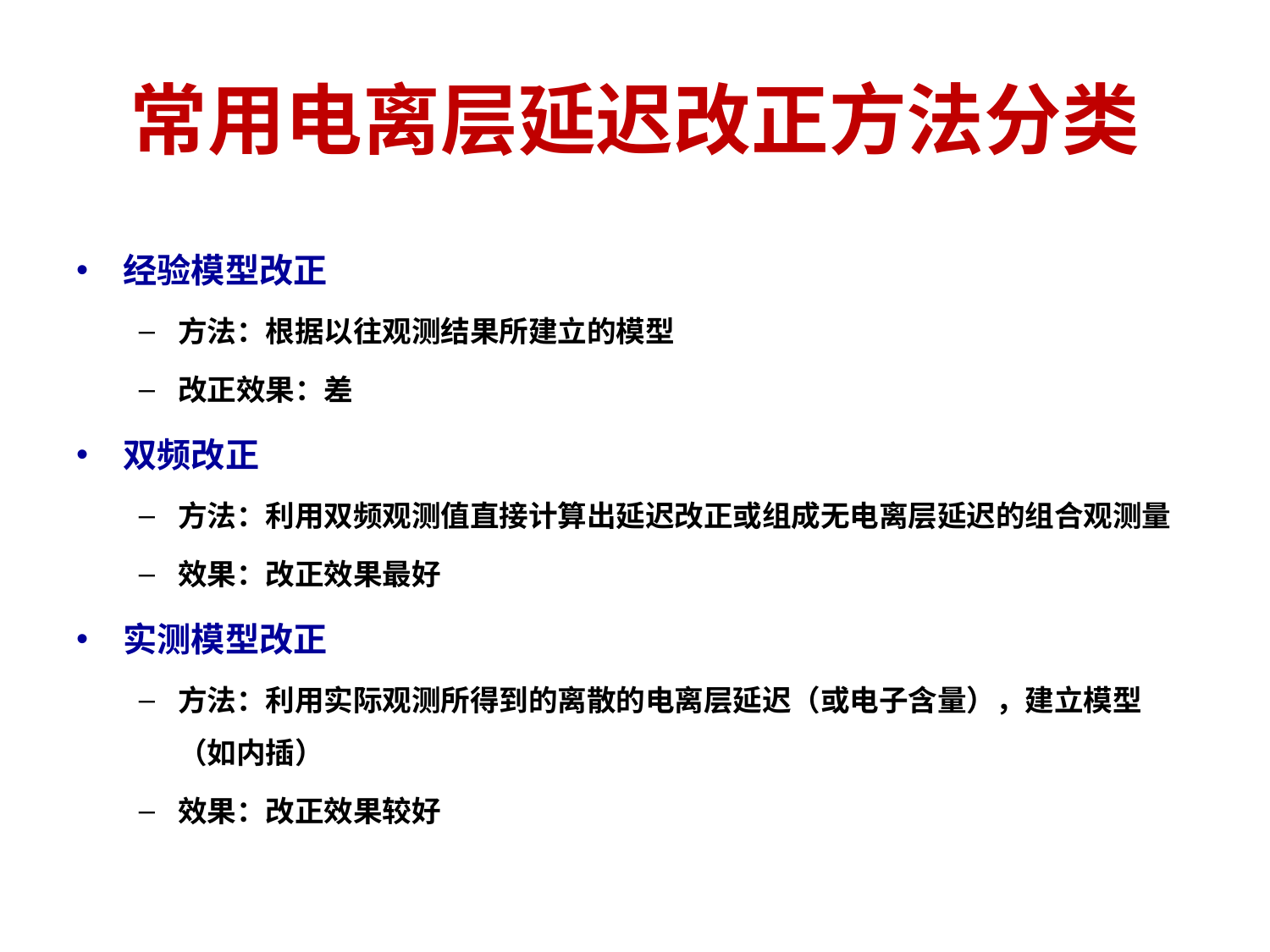

# 常用电离层延迟改正方法分类
经验模型改正
方法：根据以往观测结果所建立的模型
改正效果：差
双频改正
方法：利用双频观测值直接计算出延迟改正或组成无电离层延迟的组合观测量
效果：改正效果最好
实测模型改正
方法：利用实际观测所得到的离散的电离层延迟（或电子含量），建立模型（如内插）
效果：改正效果较好